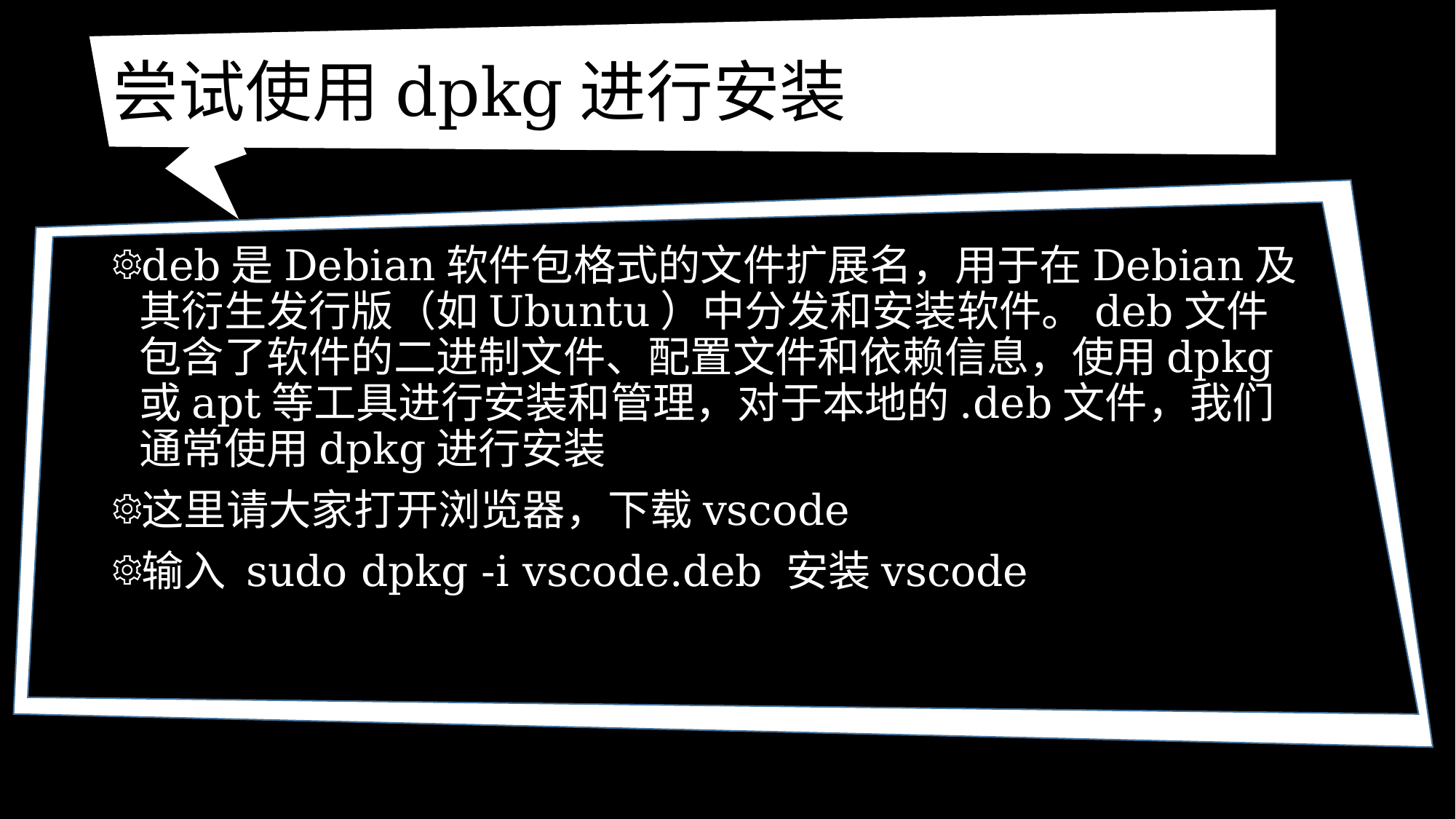

# 尝试使用dpkg进行安装
deb是Debian软件包格式的文件扩展名，用于在Debian及其衍生发行版（如Ubuntu）中分发和安装软件。deb文件包含了软件的二进制文件、配置文件和依赖信息，使用dpkg或apt等工具进行安装和管理，对于本地的.deb文件，我们通常使用dpkg进行安装
这里请大家打开浏览器，下载vscode
输入 sudo dpkg -i vscode.deb 安装vscode